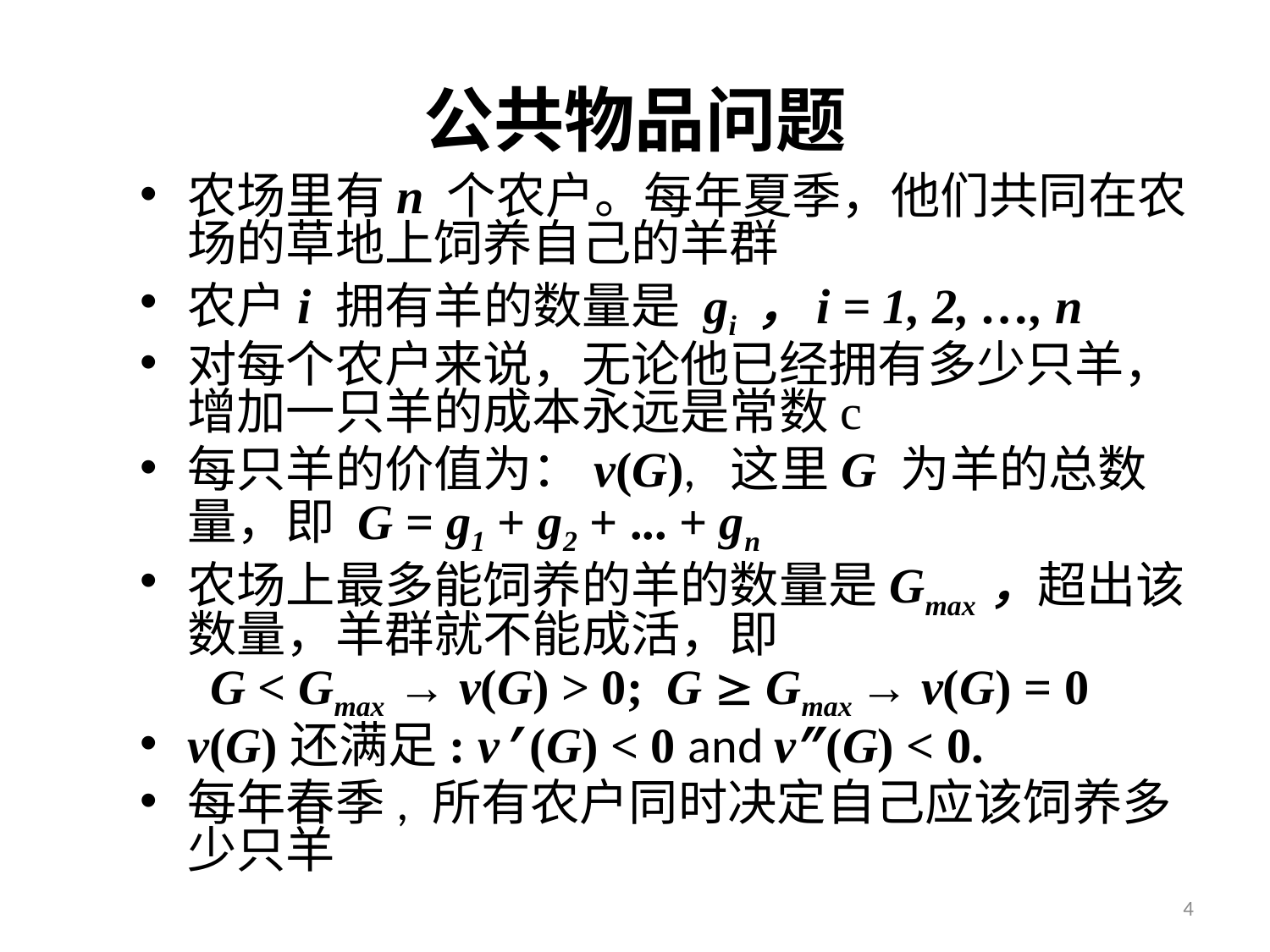

# 公共物品问题
农场里有n 个农户。每年夏季，他们共同在农场的草地上饲养自己的羊群
农户i 拥有羊的数量是 gi ，i = 1, 2, …, n
对每个农户来说，无论他已经拥有多少只羊，增加一只羊的成本永远是常数c
每只羊的价值为：v(G),  这里G 为羊的总数量，即 G = g1 + g2 + ... + gn
农场上最多能饲养的羊的数量是Gmax，超出该数量，羊群就不能成活，即
 G < Gmax → v(G) > 0;  G ≥ Gmax → v(G) = 0
v(G)还满足: v’(G) < 0 and v”(G) < 0.
每年春季, 所有农户同时决定自己应该饲养多少只羊
4